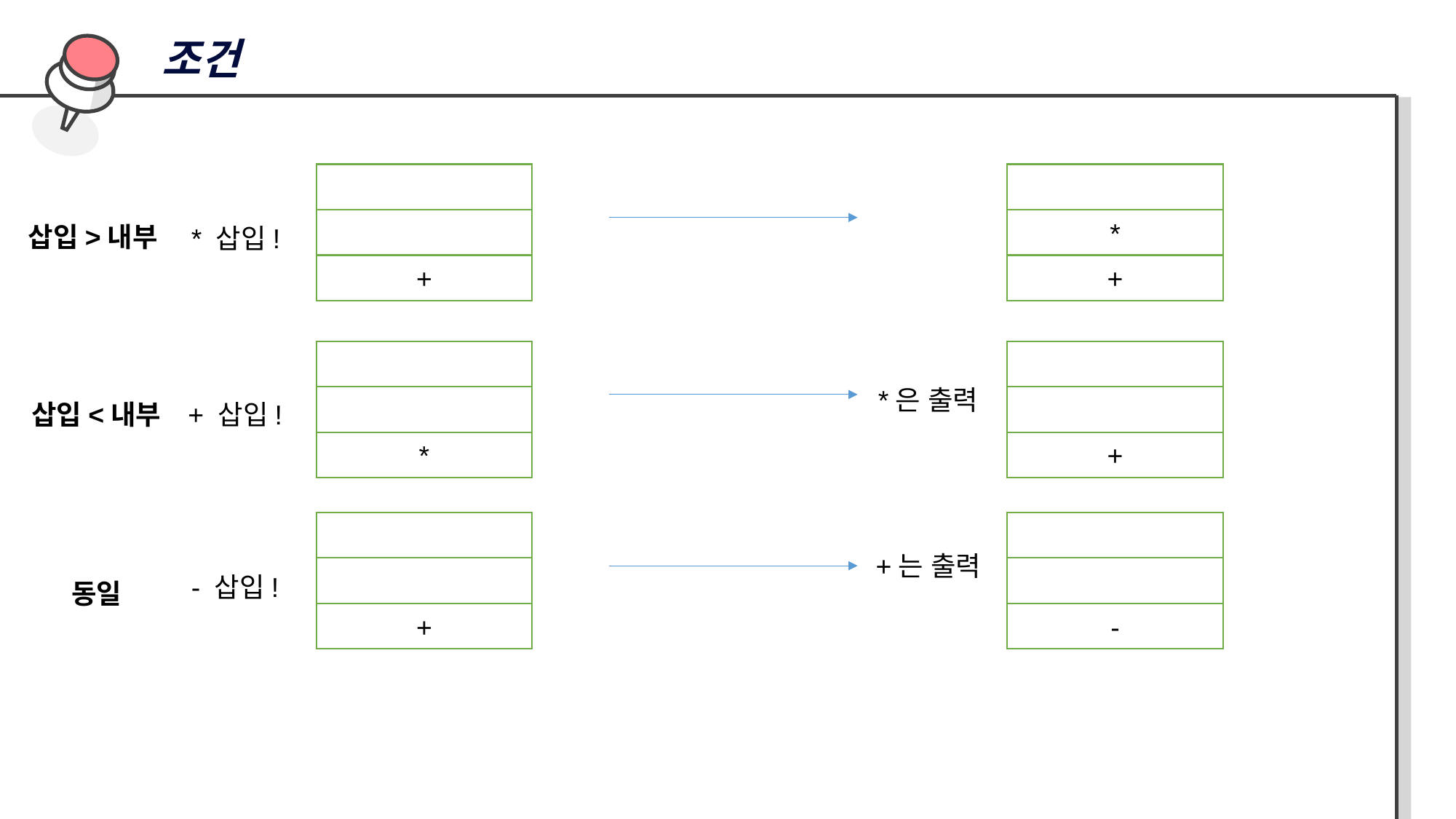

조건

+

*
+
* 삽입!
삽입>내부

*

+
*은 출력
+ 삽입!
삽입<내부

+

-
- 삽입!
+는 출력
동일